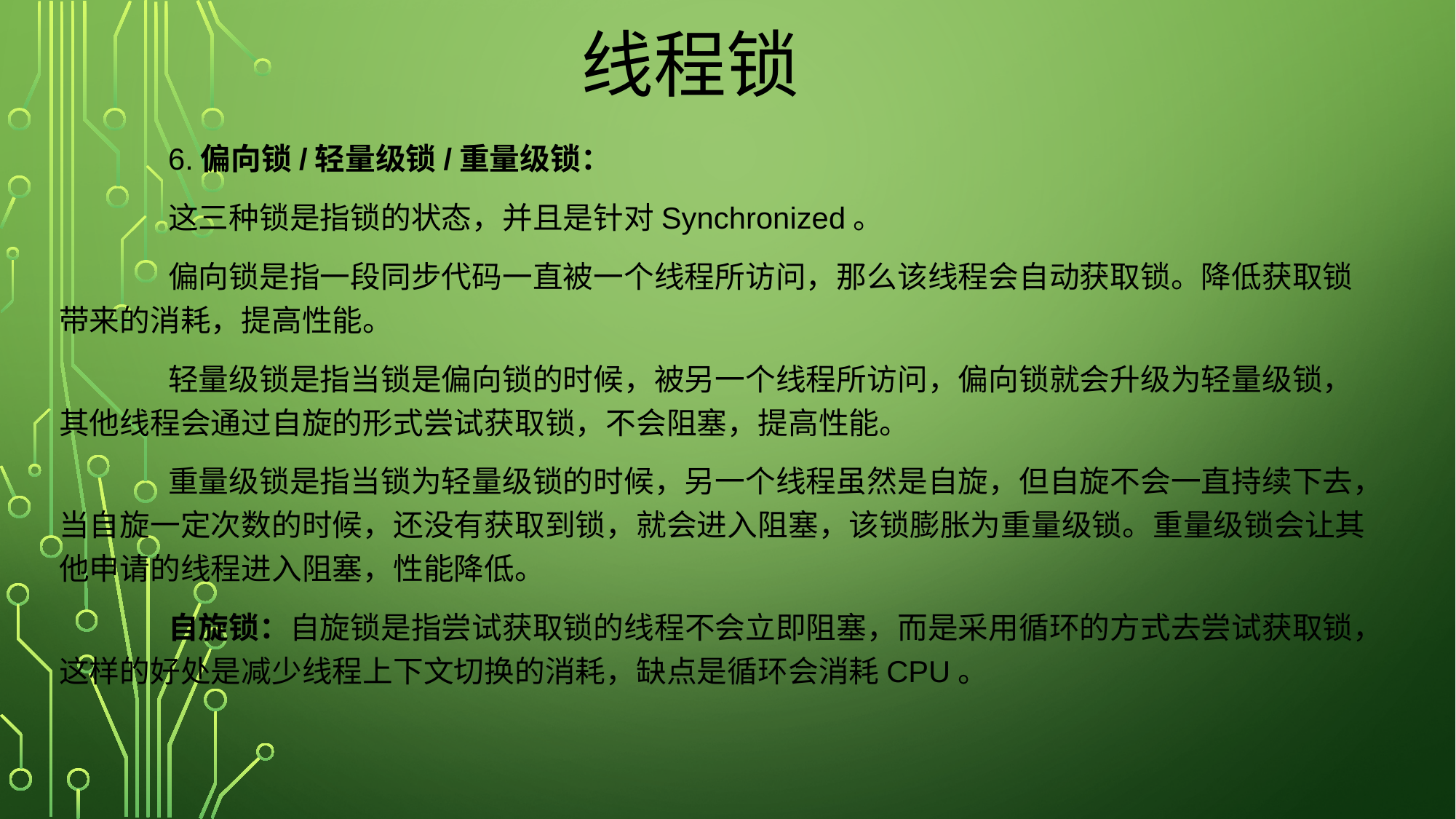

# 线程锁
	6.偏向锁/轻量级锁/重量级锁：
	这三种锁是指锁的状态，并且是针对Synchronized。
	偏向锁是指一段同步代码一直被一个线程所访问，那么该线程会自动获取锁。降低获取锁带来的消耗，提高性能。
	轻量级锁是指当锁是偏向锁的时候，被另一个线程所访问，偏向锁就会升级为轻量级锁，其他线程会通过自旋的形式尝试获取锁，不会阻塞，提高性能。
	重量级锁是指当锁为轻量级锁的时候，另一个线程虽然是自旋，但自旋不会一直持续下去，当自旋一定次数的时候，还没有获取到锁，就会进入阻塞，该锁膨胀为重量级锁。重量级锁会让其他申请的线程进入阻塞，性能降低。
	自旋锁：自旋锁是指尝试获取锁的线程不会立即阻塞，而是采用循环的方式去尝试获取锁，这样的好处是减少线程上下文切换的消耗，缺点是循环会消耗CPU。